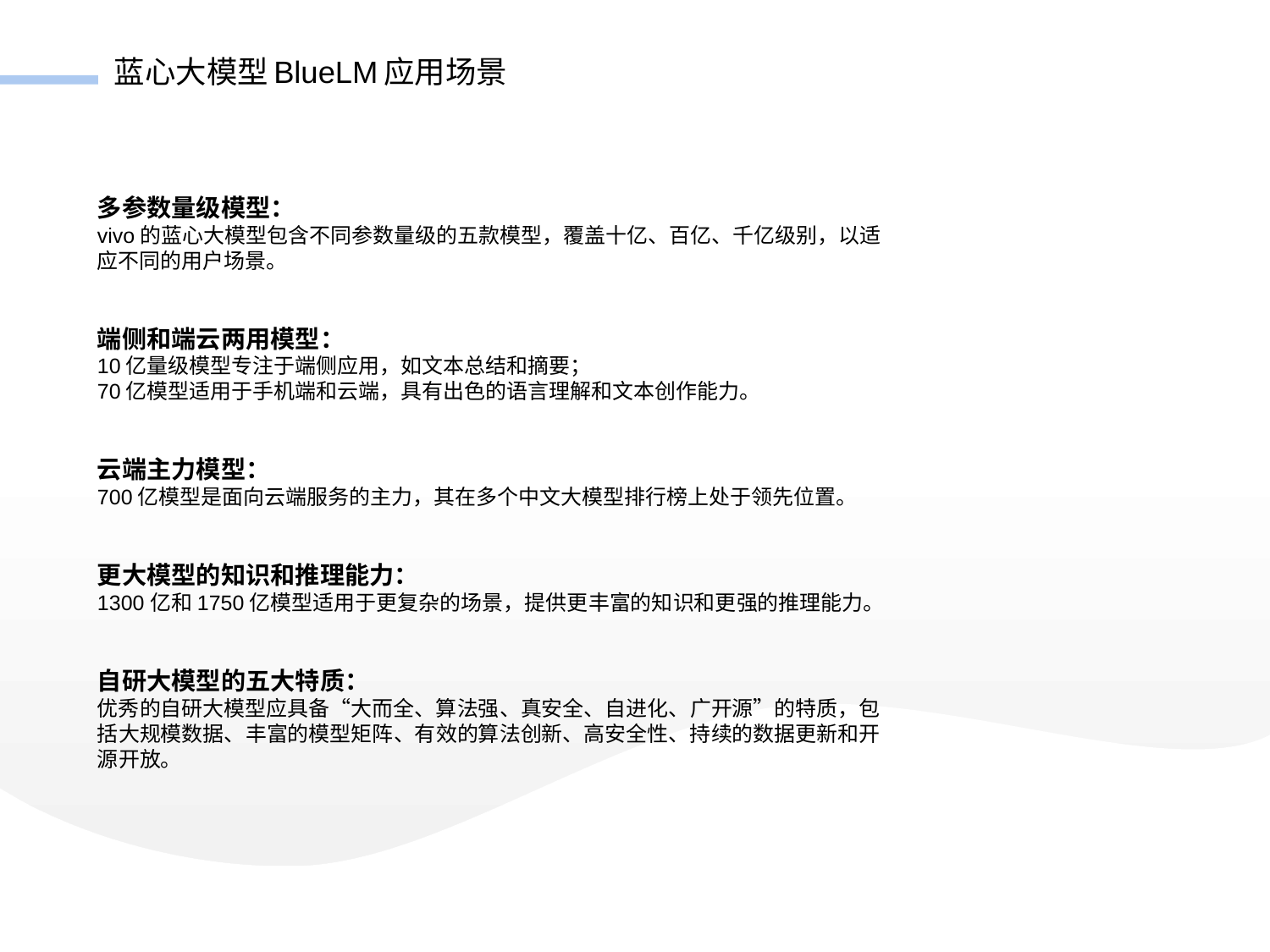

蓝心大模型BlueLM应用场景

多参数量级模型：
vivo的蓝心大模型包含不同参数量级的五款模型，覆盖十亿、百亿、千亿级别，以适应不同的用户场景。

端侧和端云两用模型：
10亿量级模型专注于端侧应用，如文本总结和摘要；
70亿模型适用于手机端和云端，具有出色的语言理解和文本创作能力。

云端主力模型：
700亿模型是面向云端服务的主力，其在多个中文大模型排行榜上处于领先位置。

更大模型的知识和推理能力：
1300亿和1750亿模型适用于更复杂的场景，提供更丰富的知识和更强的推理能力。

自研大模型的五大特质：
优秀的自研大模型应具备“大而全、算法强、真安全、自进化、广开源”的特质，包括大规模数据、丰富的模型矩阵、有效的算法创新、高安全性、持续的数据更新和开源开放。